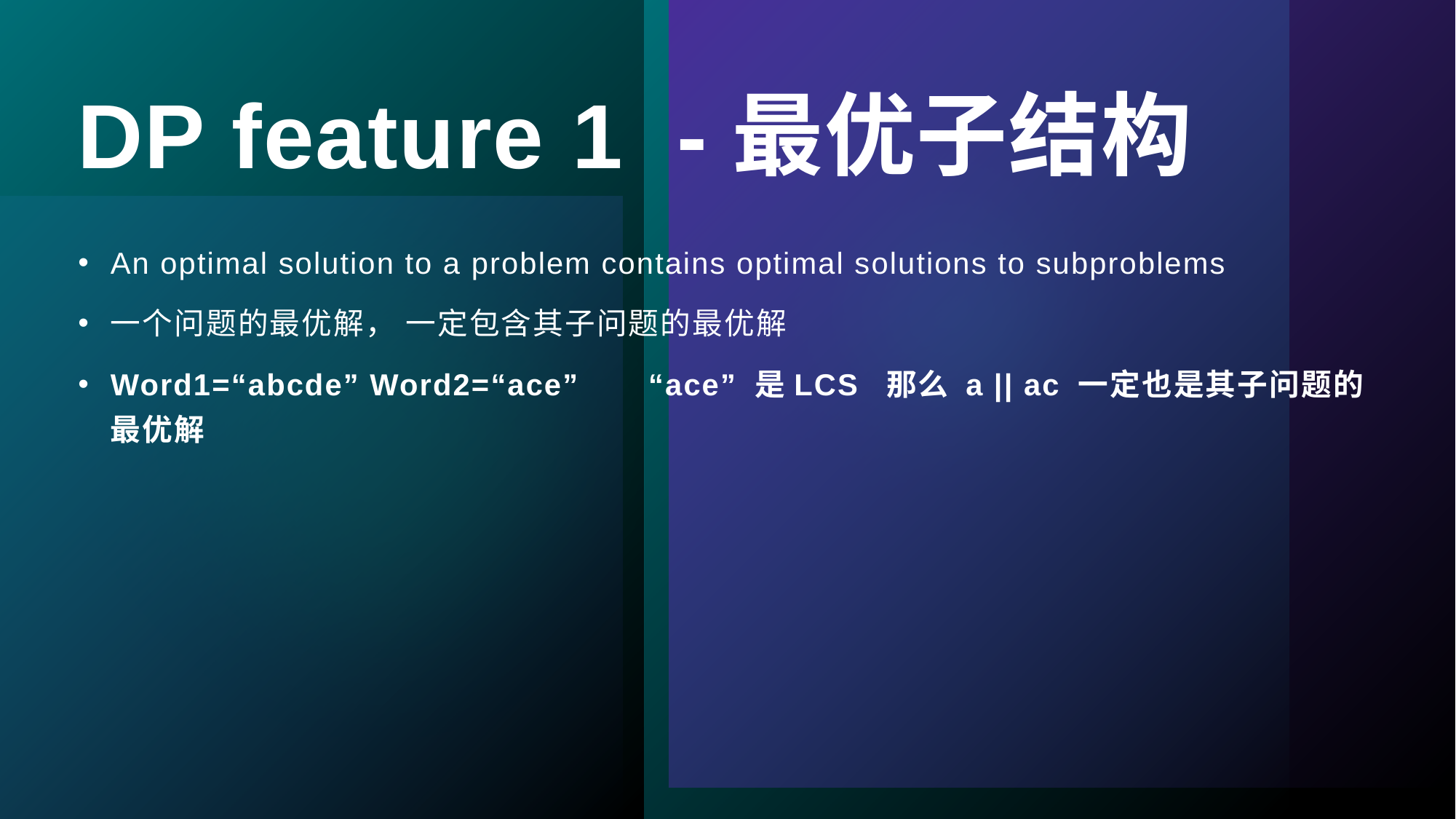

# DP feature 1  -最优子结构
An optimal solution to a problem contains optimal solutions to subproblems
一个问题的最优解， 一定包含其子问题的最优解
Word1=“abcde” Word2=“ace”       “ace” 是LCS  那么 a || ac 一定也是其子问题的最优解